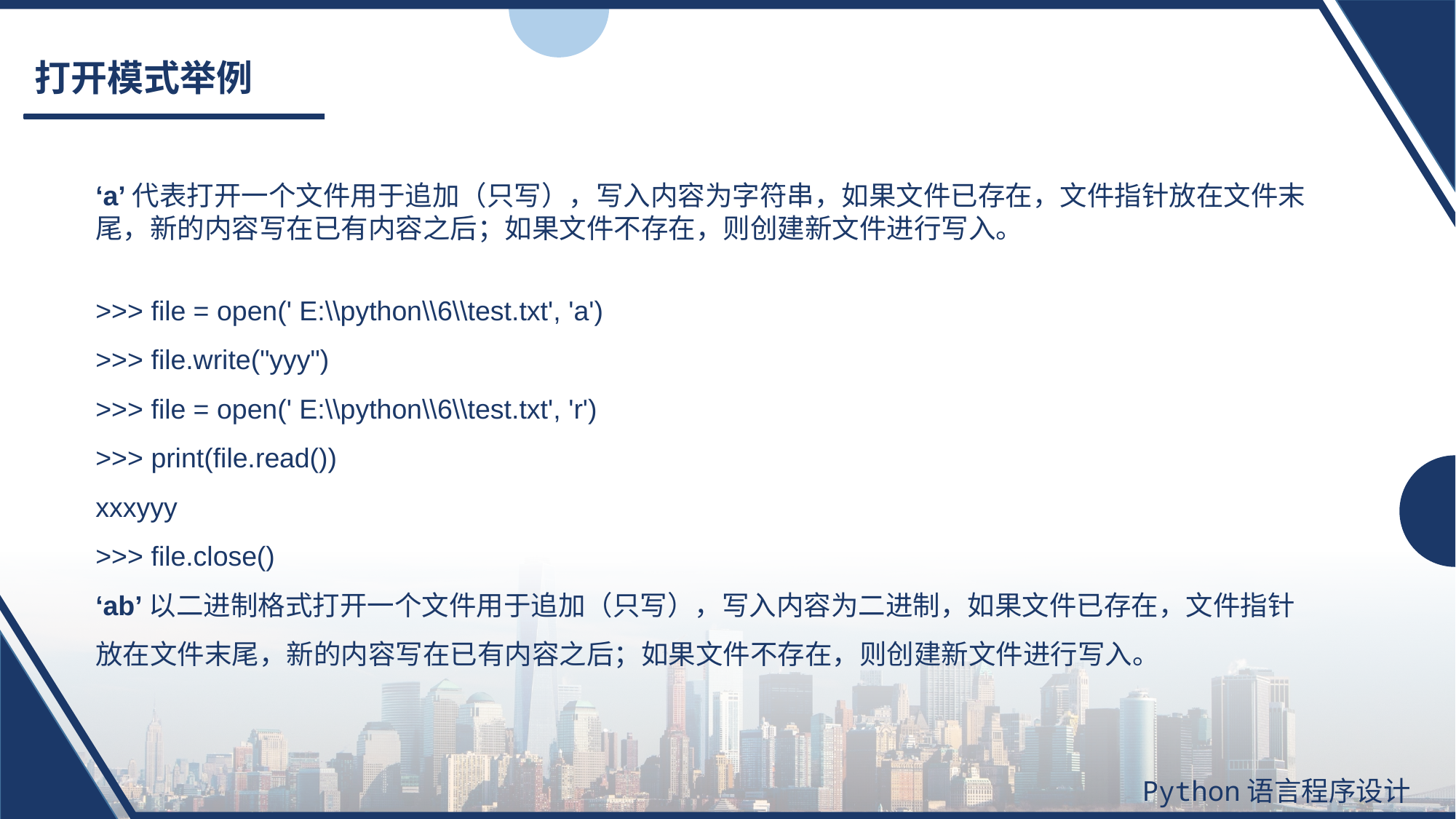

# 打开模式举例
‘a’代表打开一个文件用于追加（只写），写入内容为字符串，如果文件已存在，文件指针放在文件末尾，新的内容写在已有内容之后；如果文件不存在，则创建新文件进行写入。

>>> file = open(' E:\\python\\6\\test.txt', 'a')
>>> file.write("yyy")
>>> file = open(' E:\\python\\6\\test.txt', 'r')
>>> print(file.read())
xxxyyy
>>> file.close()
‘ab’以二进制格式打开一个文件用于追加（只写），写入内容为二进制，如果文件已存在，文件指针放在文件末尾，新的内容写在已有内容之后；如果文件不存在，则创建新文件进行写入。